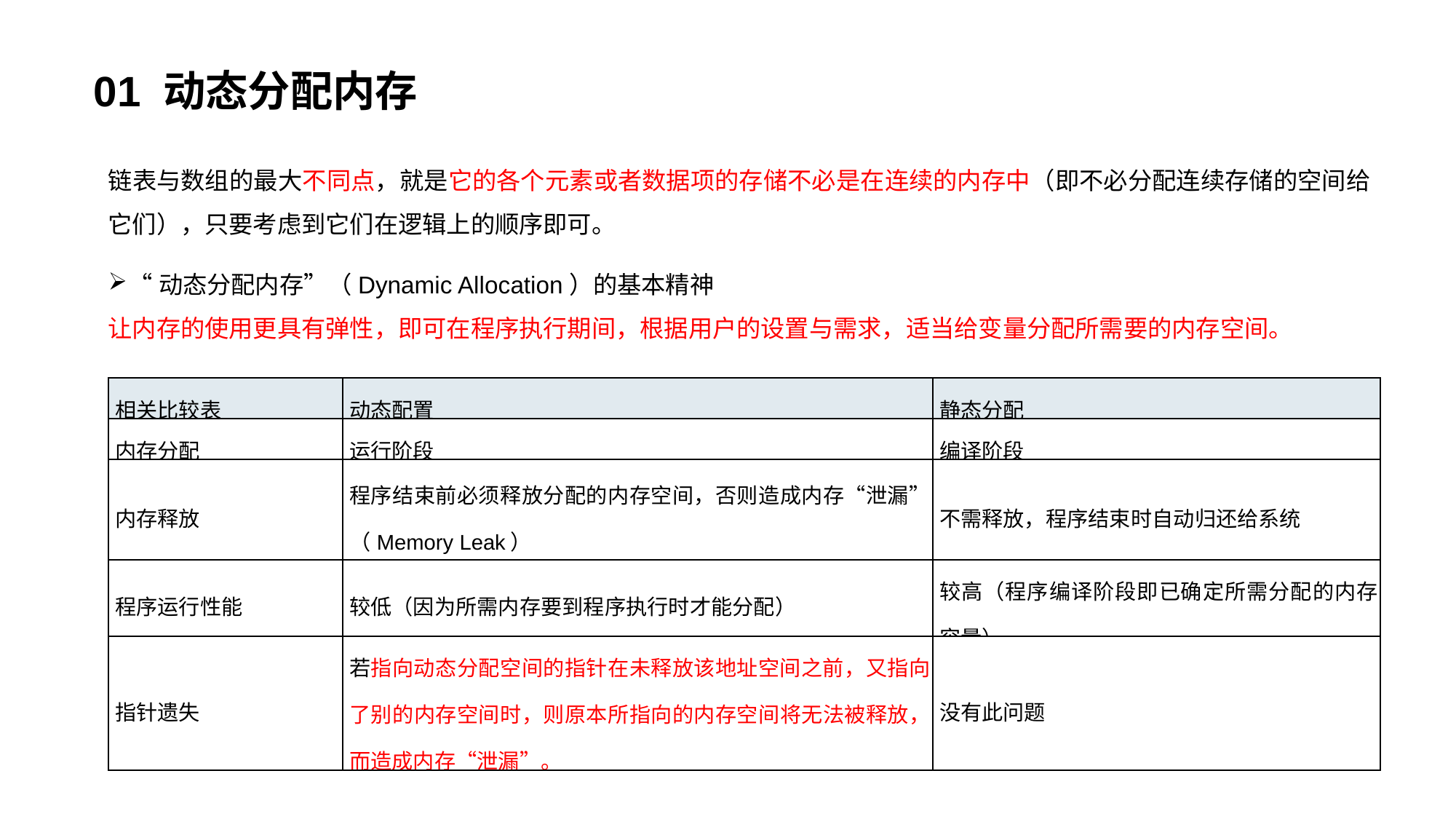

# 01 动态分配内存
链表与数组的最大不同点，就是它的各个元素或者数据项的存储不必是在连续的内存中（即不必分配连续存储的空间给它们），只要考虑到它们在逻辑上的顺序即可。
“动态分配内存”（Dynamic Allocation）的基本精神
让内存的使用更具有弹性，即可在程序执行期间，根据用户的设置与需求，适当给变量分配所需要的内存空间。
| 相关比较表 | 动态配置 | 静态分配 |
| --- | --- | --- |
| 内存分配 | 运行阶段 | 编译阶段 |
| 内存释放 | 程序结束前必须释放分配的内存空间，否则造成内存“泄漏”（Memory Leak） | 不需释放，程序结束时自动归还给系统 |
| 程序运行性能 | 较低（因为所需内存要到程序执行时才能分配） | 较高（程序编译阶段即已确定所需分配的内存容量） |
| 指针遗失 | 若指向动态分配空间的指针在未释放该地址空间之前，又指向了别的内存空间时，则原本所指向的内存空间将无法被释放，而造成内存“泄漏”。 | 没有此问题 |